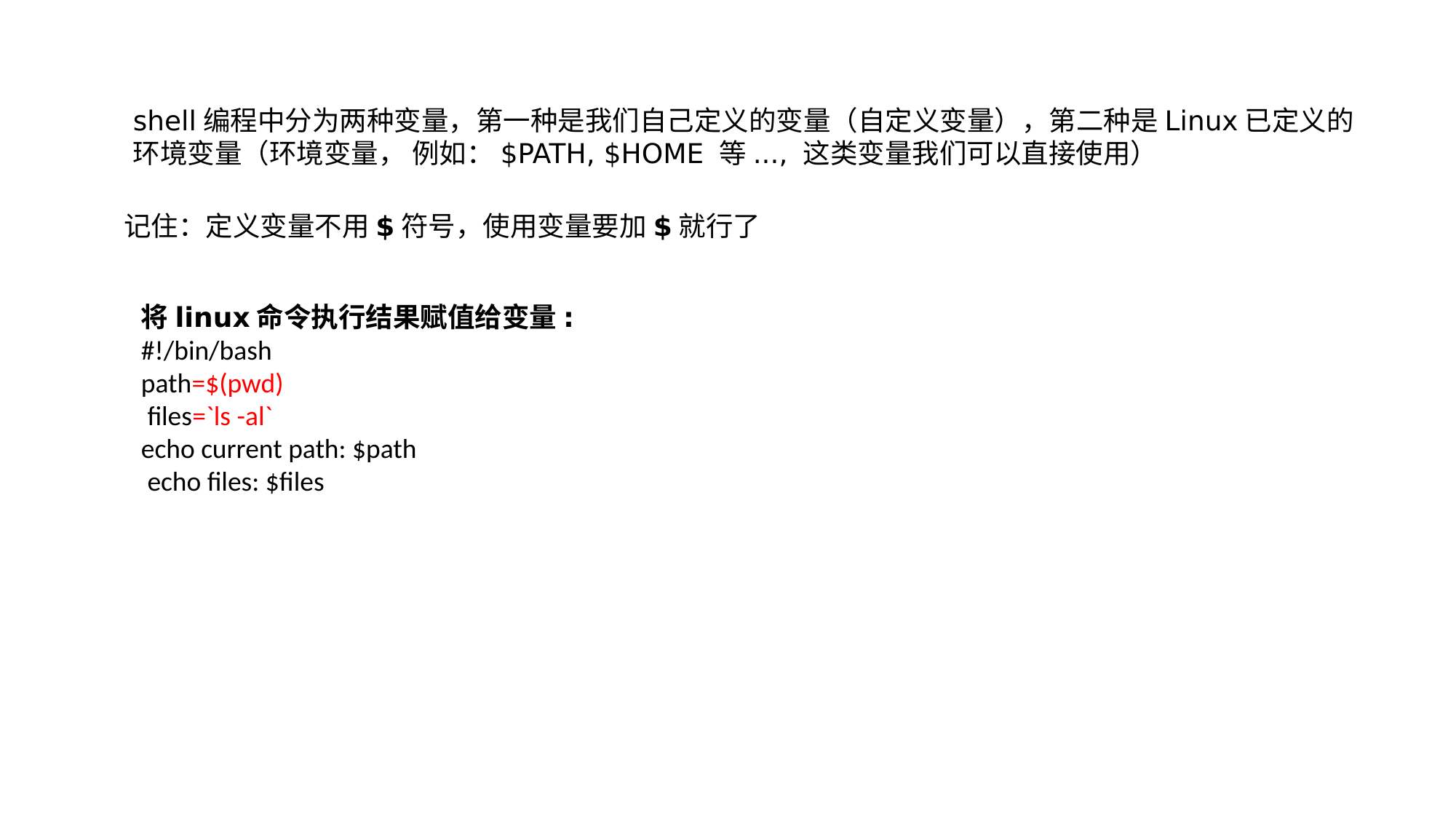

shell编程中分为两种变量，第一种是我们自己定义的变量（自定义变量），第二种是Linux已定义的环境变量（环境变量， 例如：$PATH, $HOME 等..., 这类变量我们可以直接使用）
记住：定义变量不用$符号，使用变量要加$就行了
将linux命令执行结果赋值给变量:
#!/bin/bash
path=$(pwd)
 files=`ls -al`
echo current path: $path
 echo files: $files